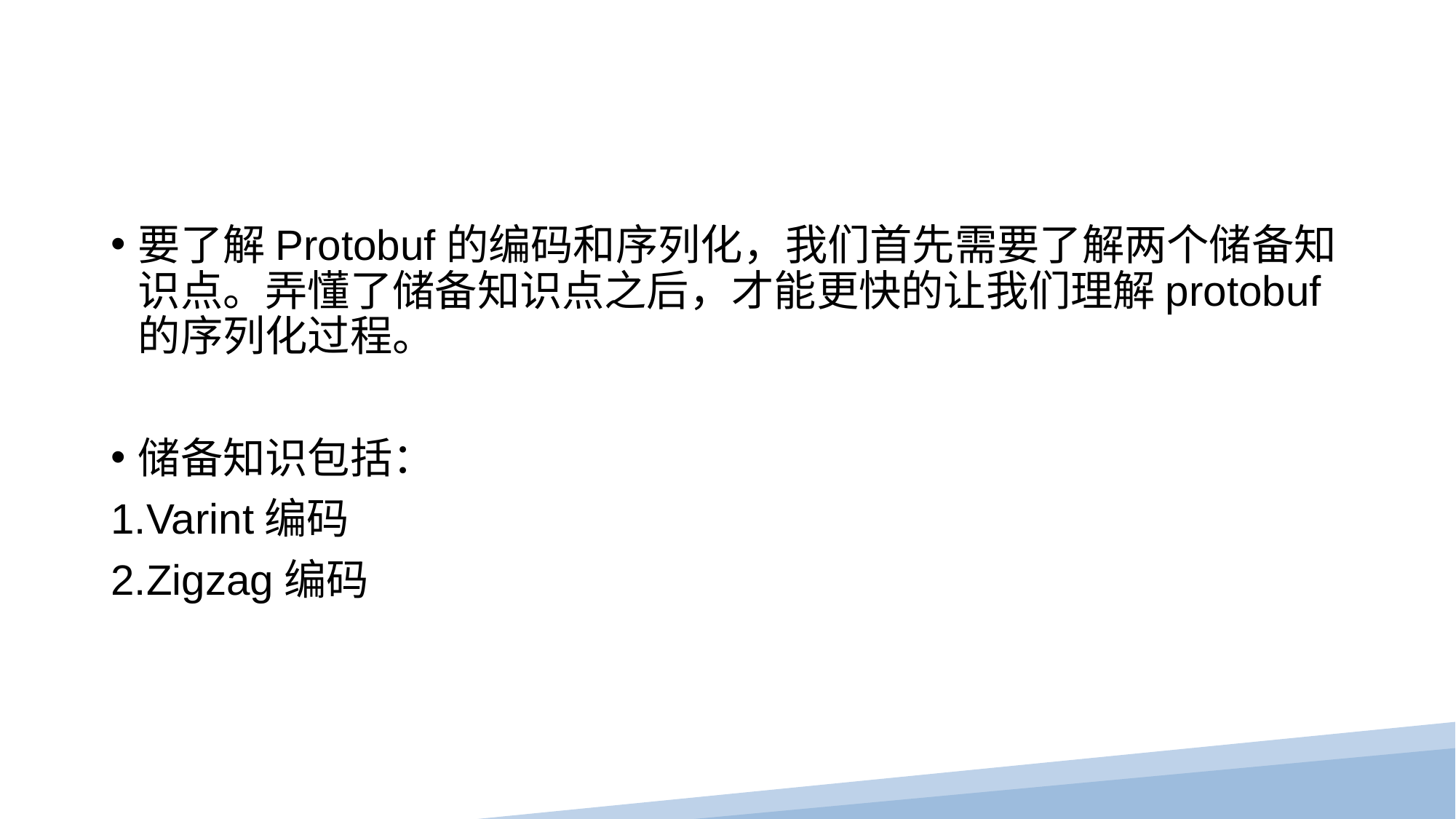

要了解Protobuf的编码和序列化，我们首先需要了解两个储备知识点。弄懂了储备知识点之后，才能更快的让我们理解protobuf的序列化过程。

储备知识包括：
1.Varint编码
2.Zigzag编码